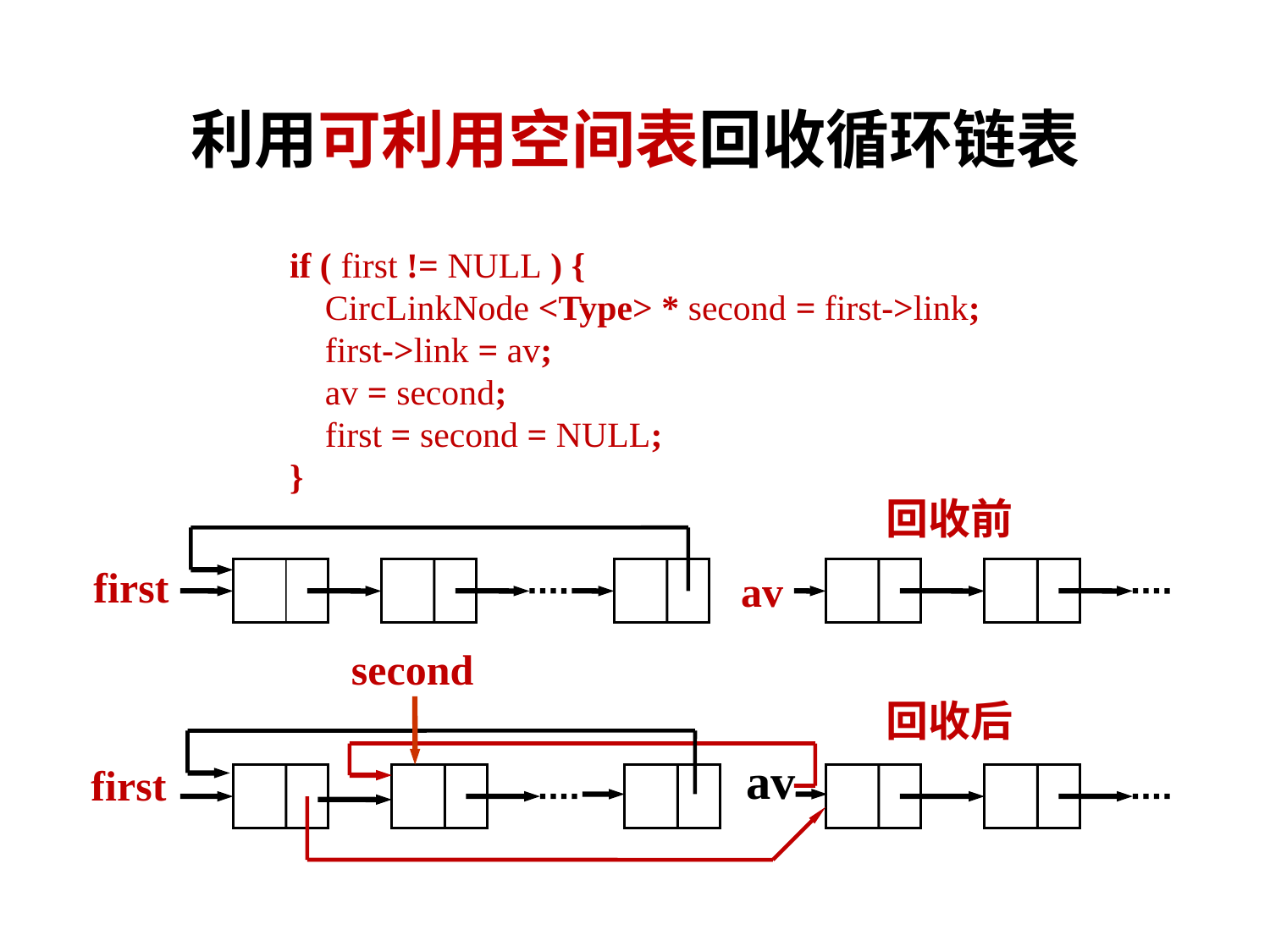

# 利用可利用空间表回收循环链表
if ( first != NULL ) {
    CircLinkNode <Type> * second = first->link;
    first->link = av;
    av = second;
    first = second = NULL;
}
回收前

first
av

second
回收后

av

first